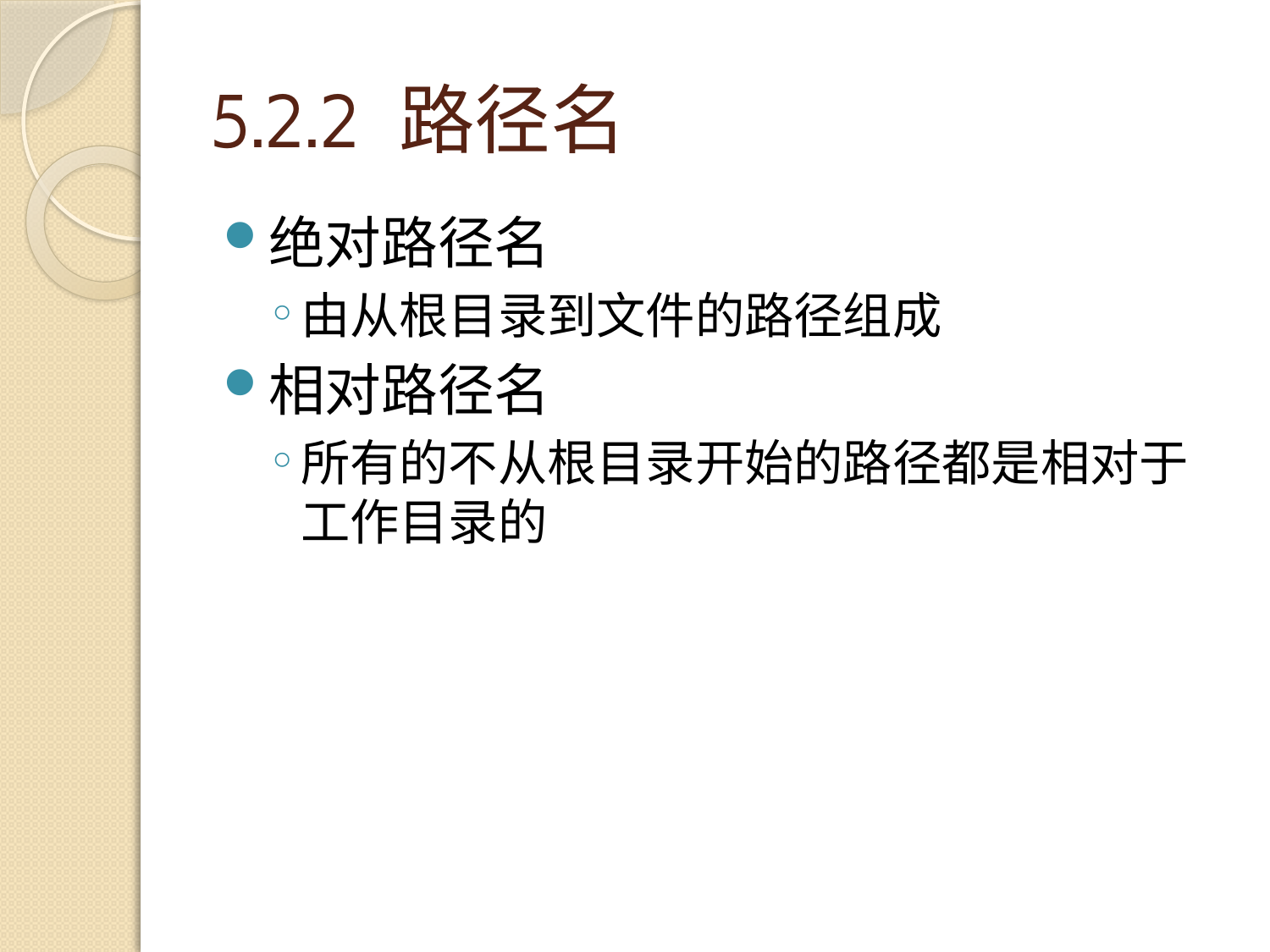

# 5.2.2 路径名
绝对路径名
由从根目录到文件的路径组成
相对路径名
所有的不从根目录开始的路径都是相对于工作目录的